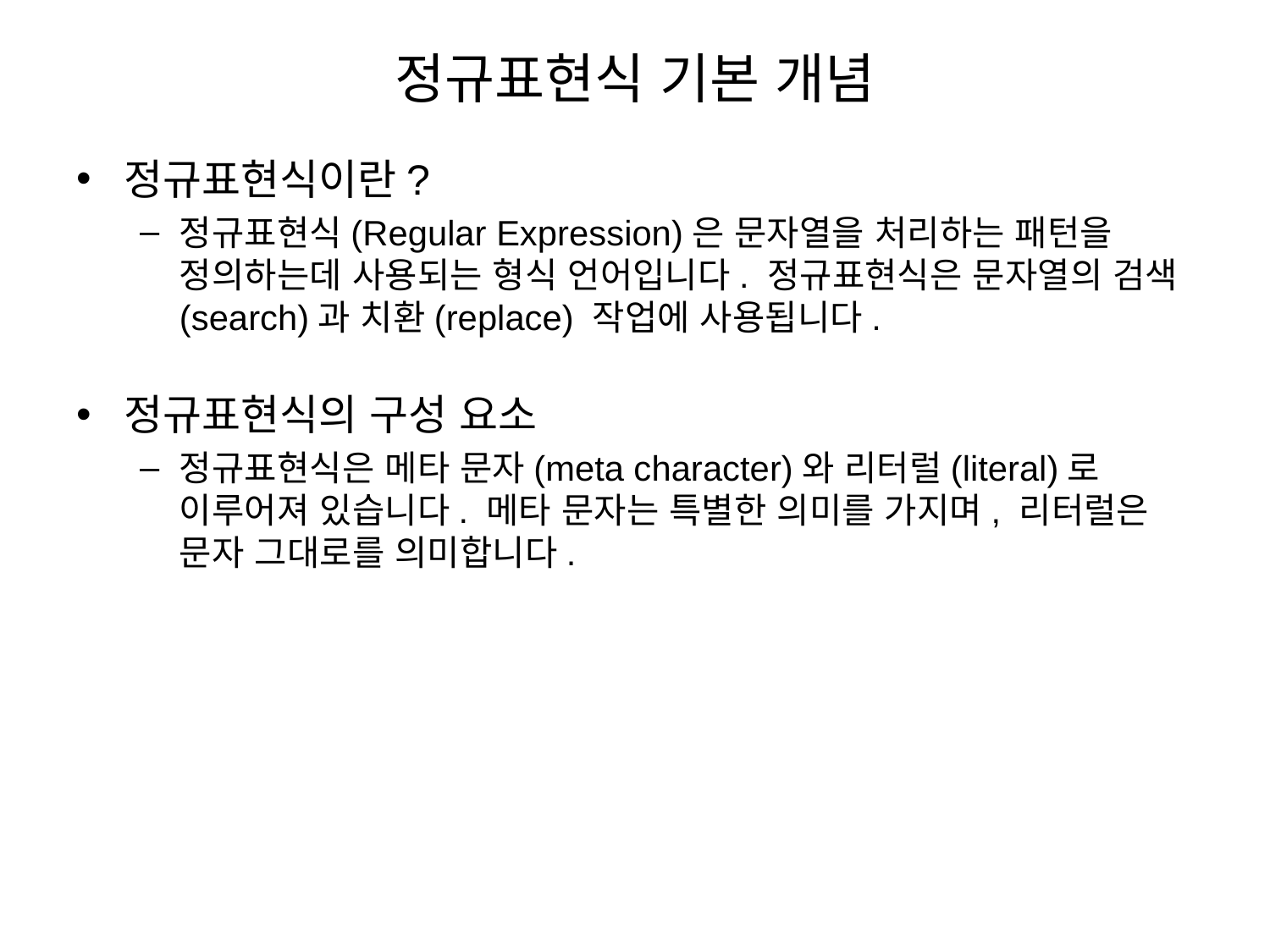

# 정규표현식 기본 개념
정규표현식이란?
정규표현식(Regular Expression)은 문자열을 처리하는 패턴을 정의하는데 사용되는 형식 언어입니다. 정규표현식은 문자열의 검색(search)과 치환(replace) 작업에 사용됩니다.
정규표현식의 구성 요소
정규표현식은 메타 문자(meta character)와 리터럴(literal)로 이루어져 있습니다. 메타 문자는 특별한 의미를 가지며, 리터럴은 문자 그대로를 의미합니다.